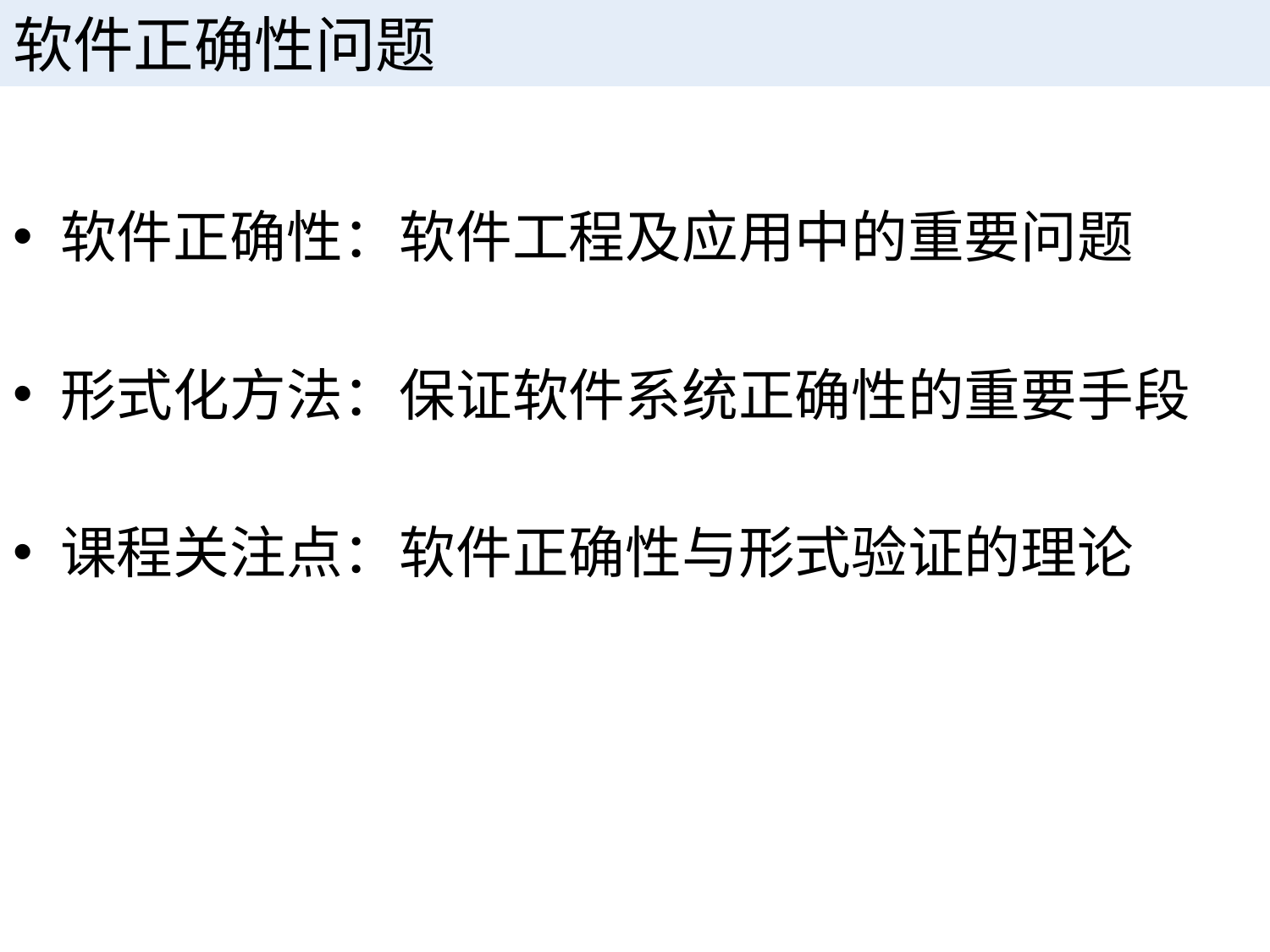

# 软件正确性问题

软件正确性：软件工程及应用中的重要问题

形式化方法：保证软件系统正确性的重要手段

课程关注点：软件正确性与形式验证的理论